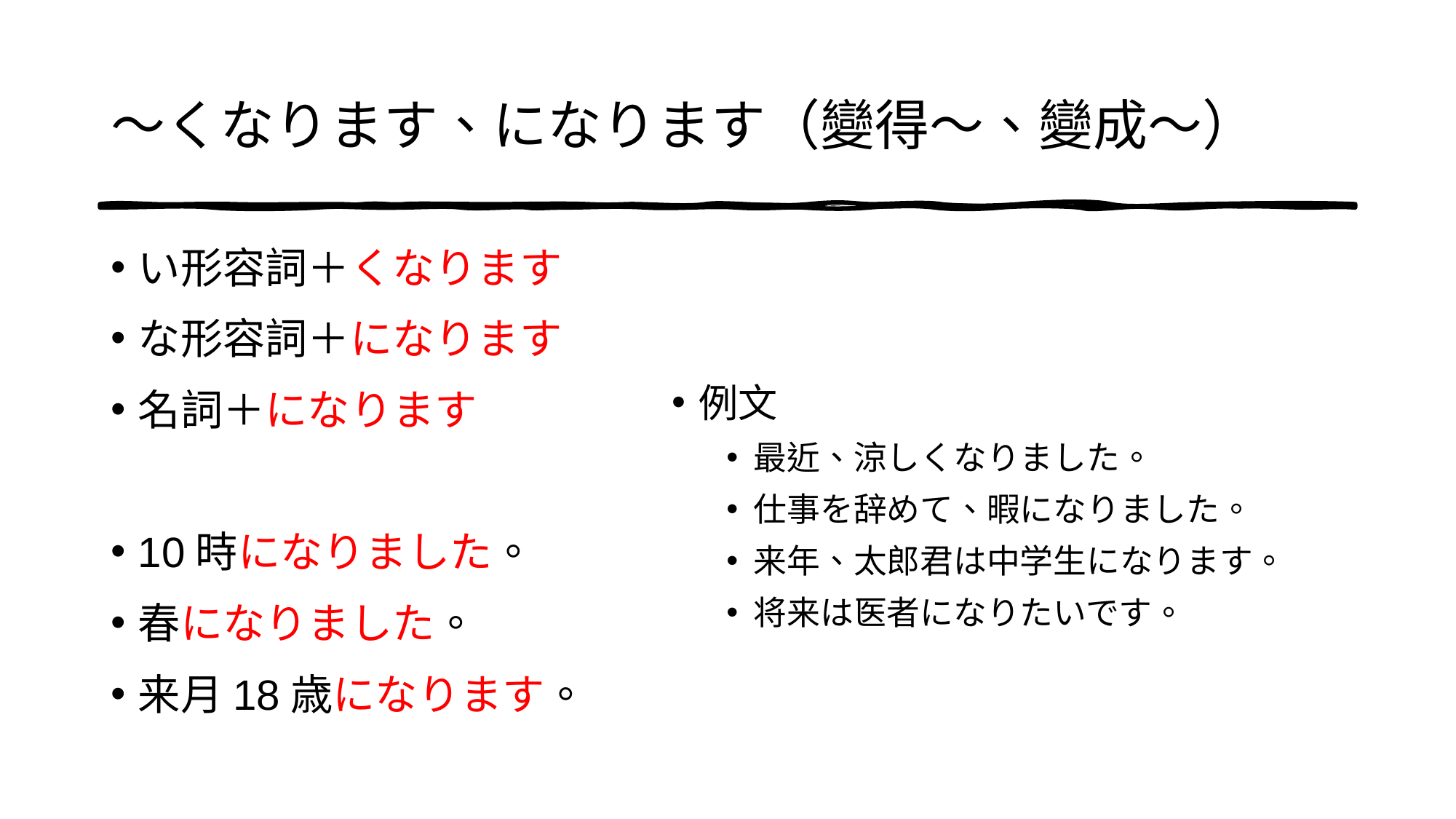

# 〜くなります、になります（變得～、變成～）
い形容詞＋くなります
な形容詞＋になります
名詞＋になります

10時になりました。
春になりました。
来月18歳になります。

例文
最近、涼しくなりました。
仕事を辞めて、暇になりました。
来年、太郎君は中学生になります。
将来は医者になりたいです。